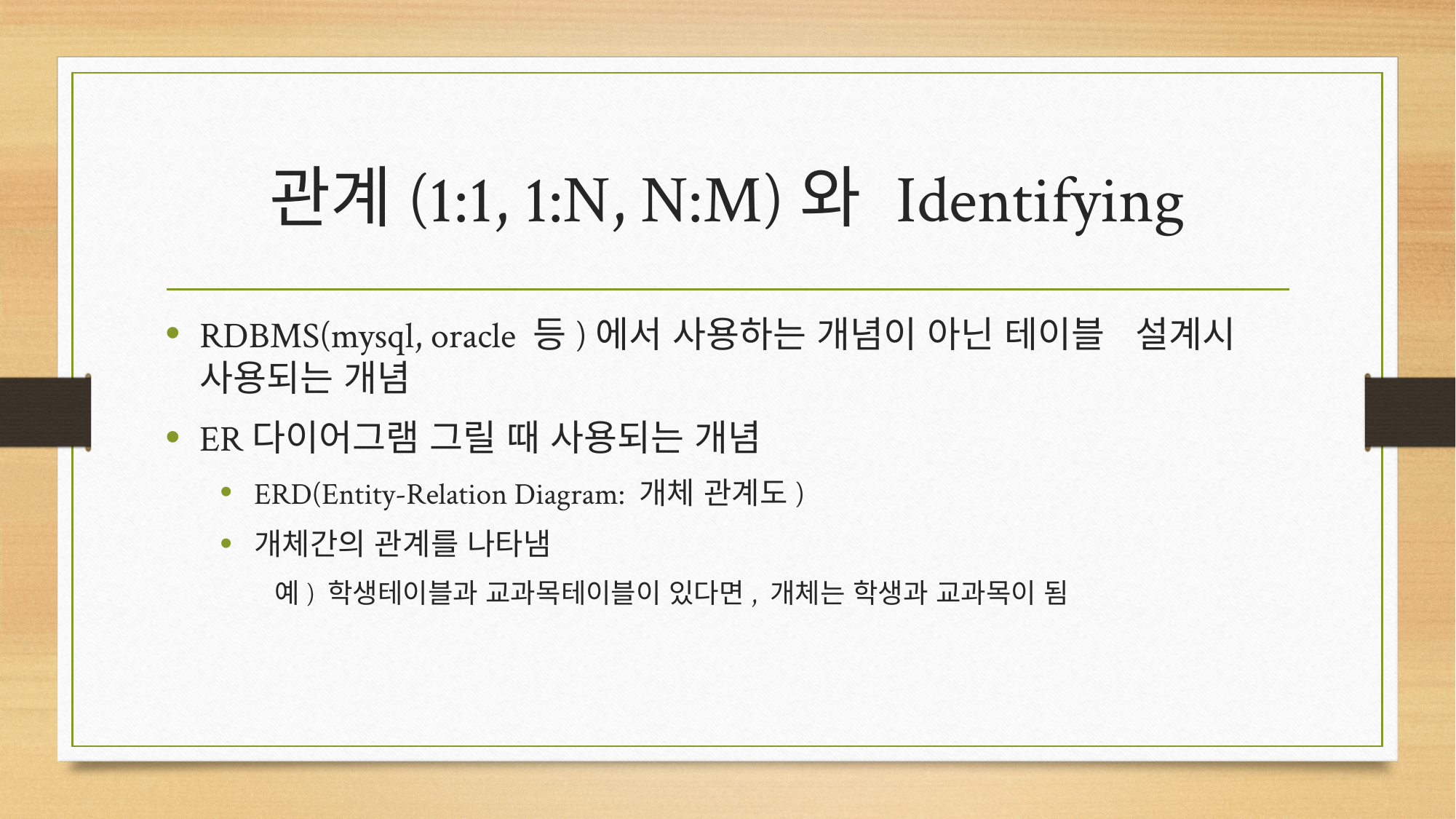

# 관계(1:1, 1:N, N:M)와 Identifying
RDBMS(mysql, oracle 등)에서 사용하는 개념이 아닌 테이블   설계시 사용되는 개념
ER다이어그램 그릴 때 사용되는 개념
ERD(Entity-Relation Diagram: 개체 관계도)
개체간의 관계를 나타냄
예) 학생테이블과 교과목테이블이 있다면, 개체는 학생과 교과목이 됨